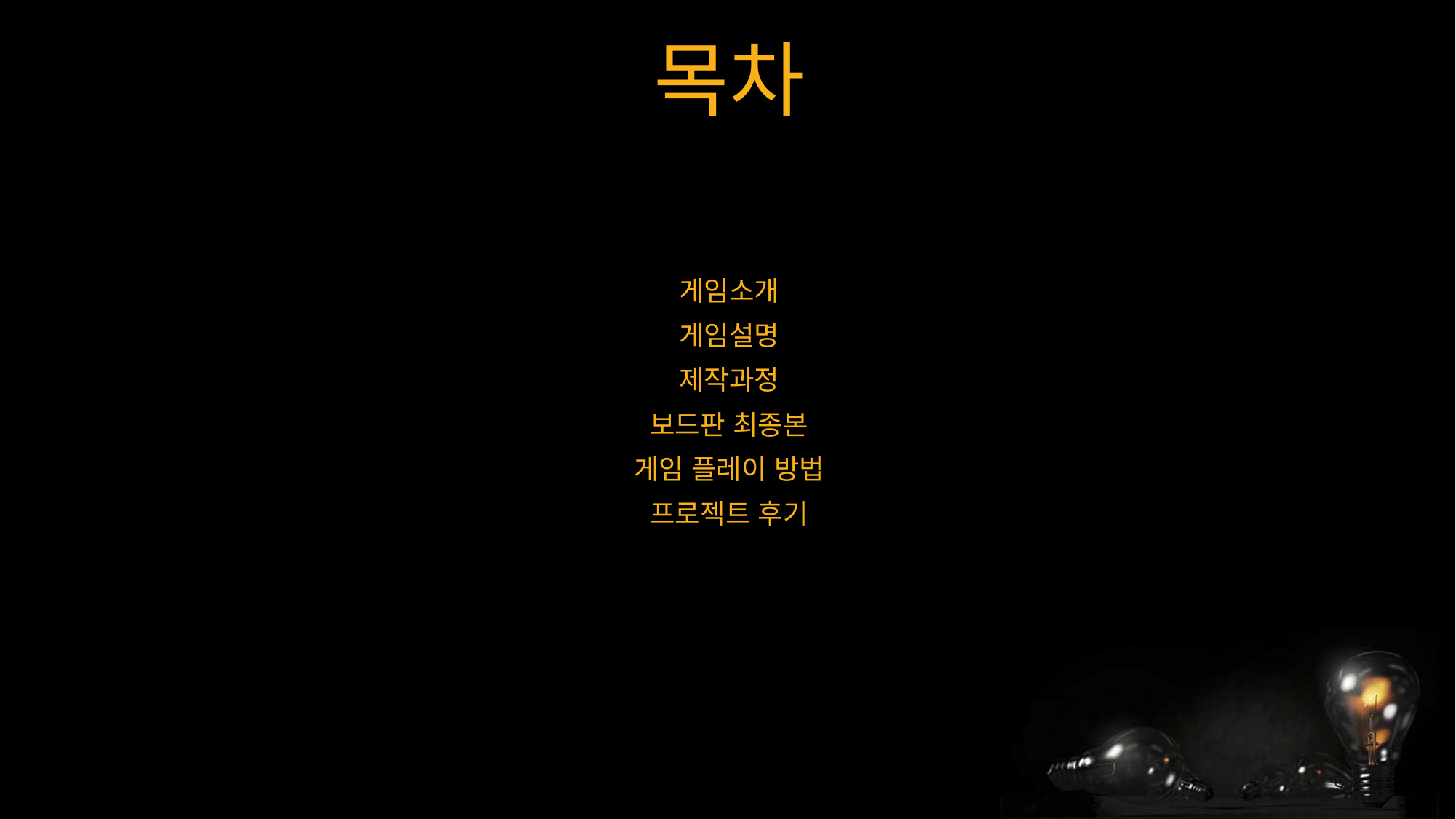

목차
게임소개
게임설명
제작과정
보드판 최종본
게임 플레이 방법
프로젝트 후기